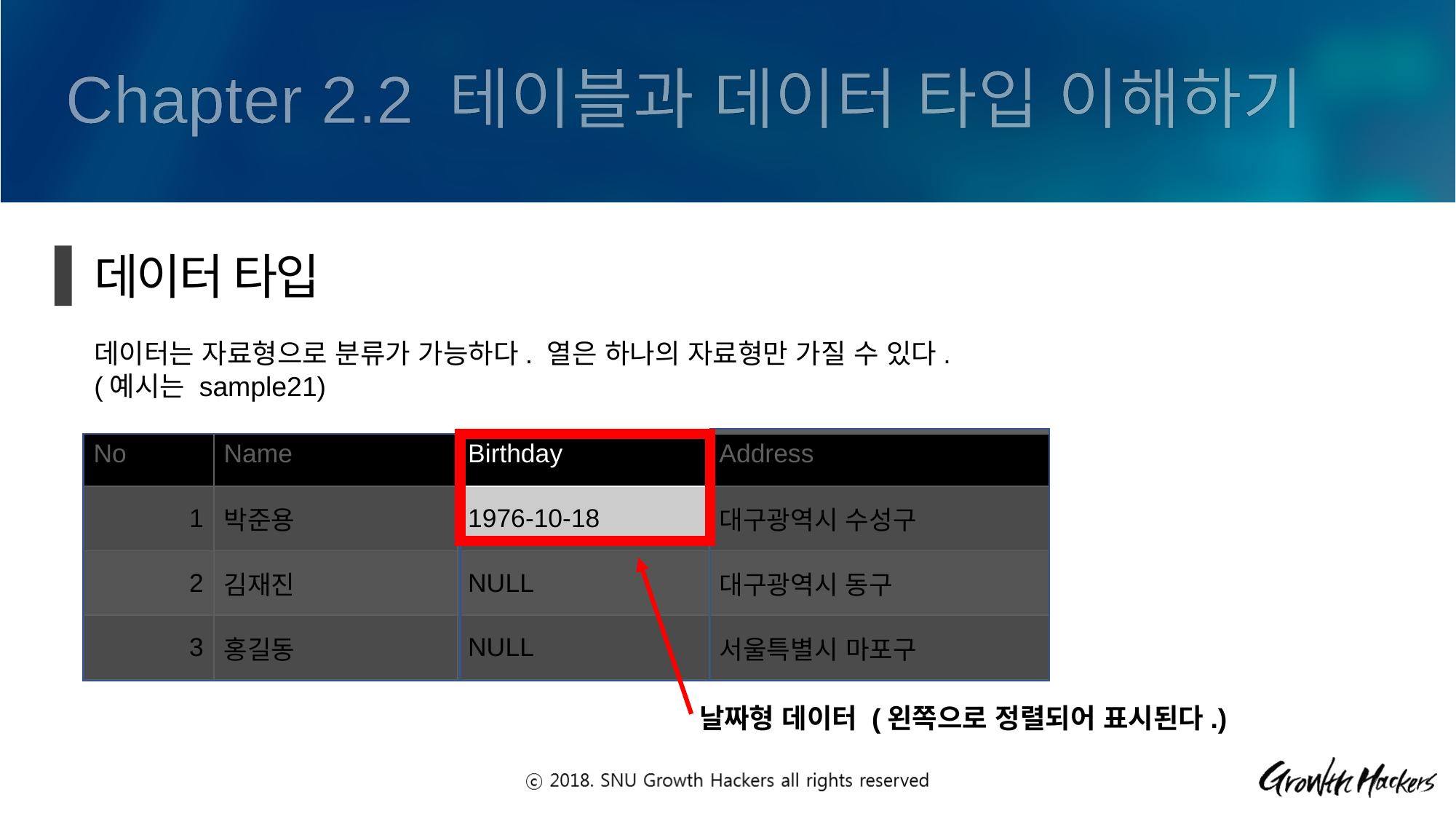

Chapter 2.2 테이블과 데이터 타입 이해하기
데이터 타입

데이터는 자료형으로 분류가 가능하다. 열은 하나의 자료형만 가질 수 있다.
(예시는 sample21)

| No | Name | Birthday | Address |
| --- | --- | --- | --- |
| 1 | 박준용 | 1976-10-18 | 대구광역시 수성구 |
| 2 | 김재진 | NULL | 대구광역시 동구 |
| 3 | 홍길동 | NULL | 서울특별시 마포구 |

날짜형 데이터 (왼쪽으로 정렬되어 표시된다.)